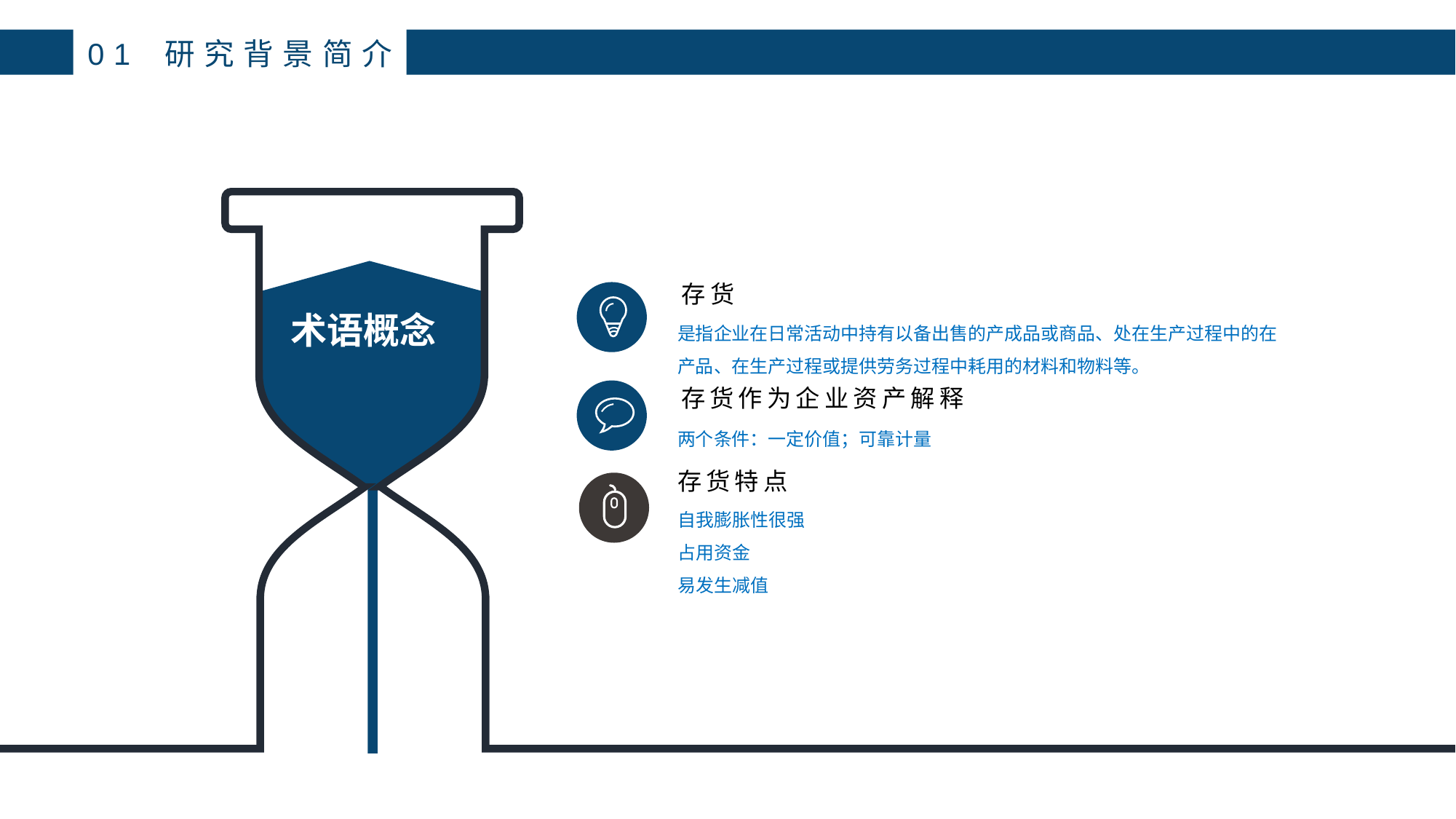

01 研究背景简介

存货

术语概念
是指企业在日常活动中持有以备出售的产成品或商品、处在生产过程中的在产品、在生产过程或提供劳务过程中耗用的材料和物料等。
存货作为企业资产解释

两个条件：一定价值；可靠计量
存货特点

自我膨胀性很强
占用资金
易发生减值